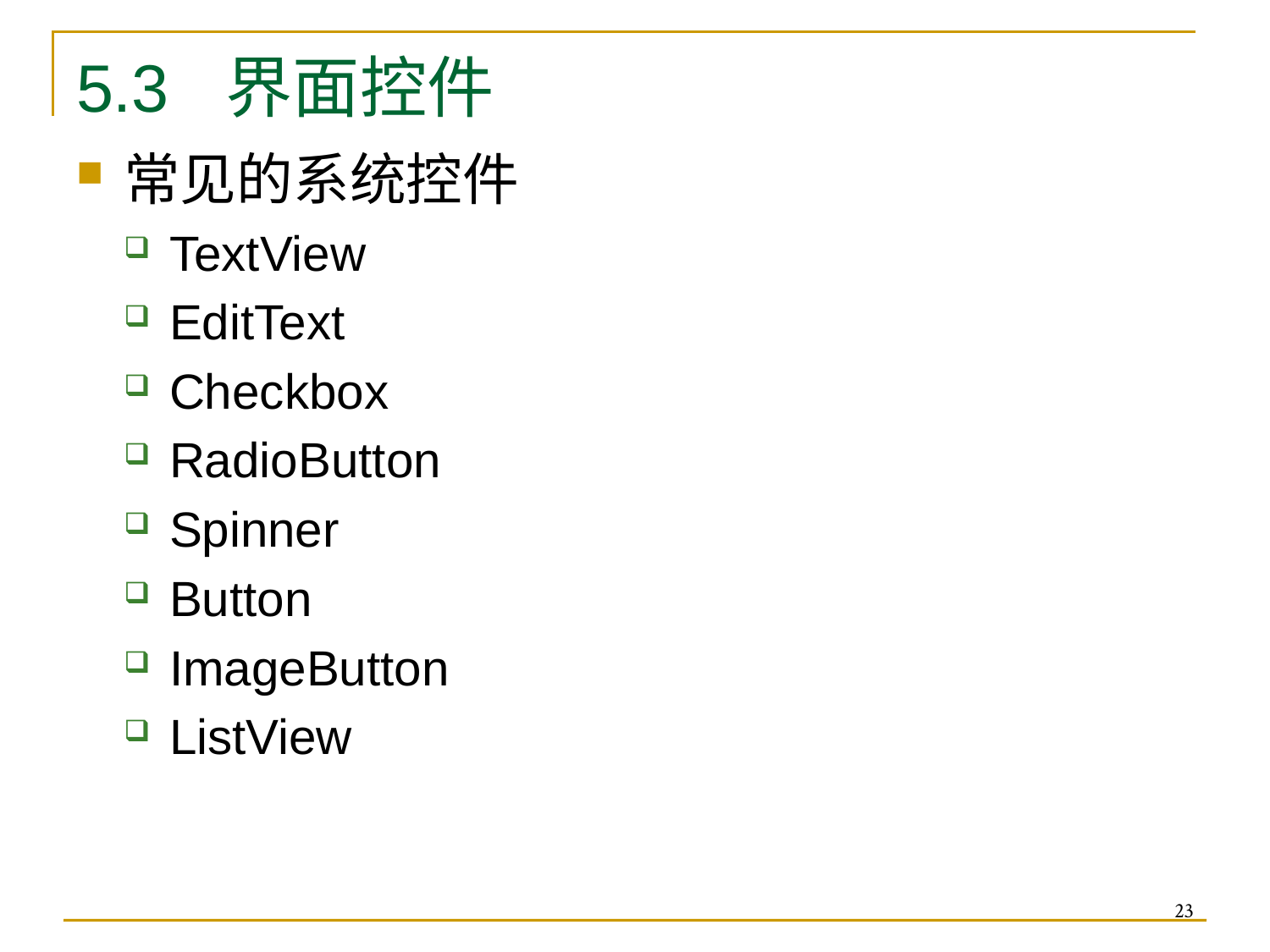

# 5.3 界面控件
常见的系统控件
TextView
EditText
Checkbox
RadioButton
Spinner
Button
ImageButton
ListView
23